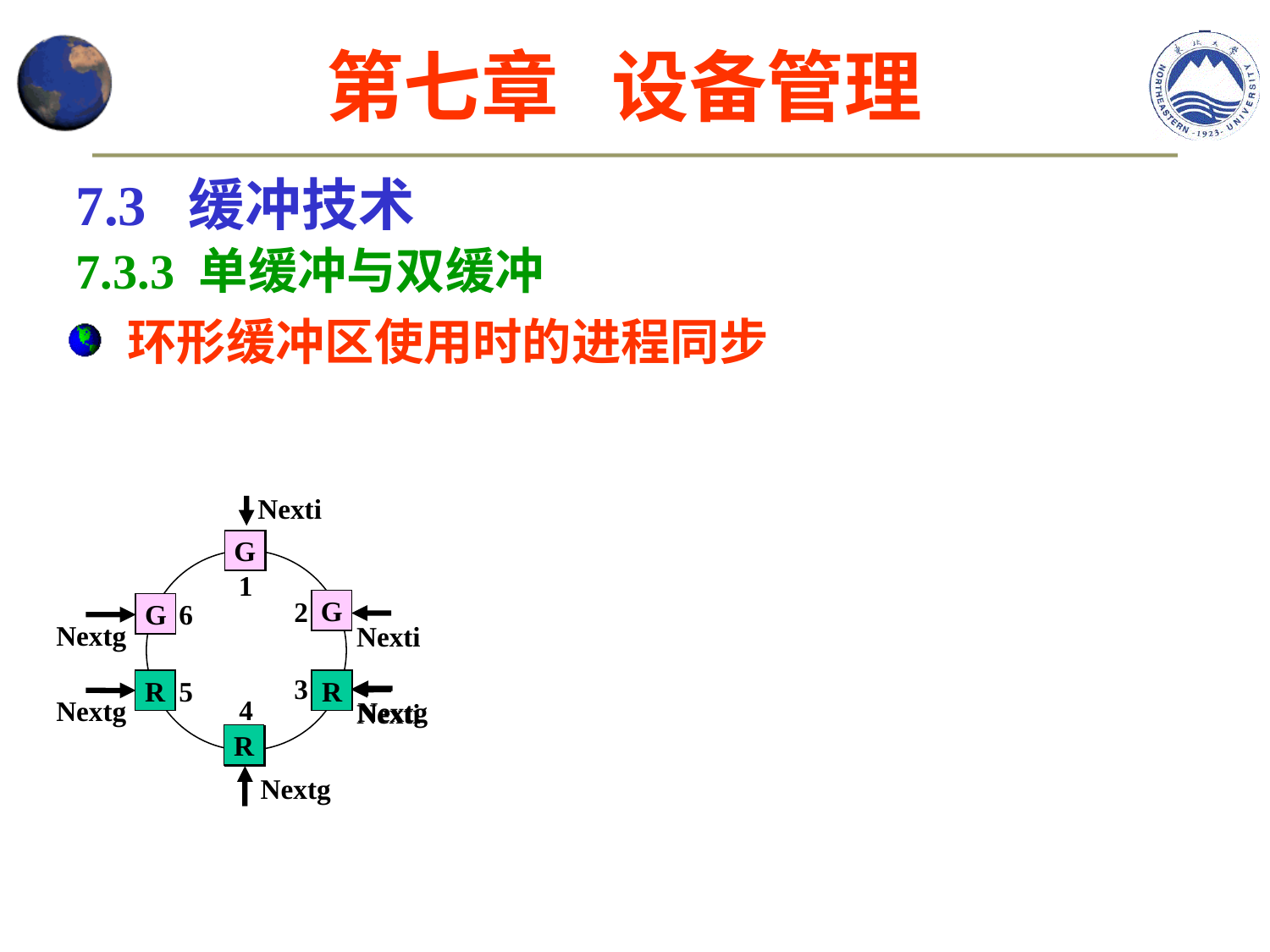

第七章   设备管理

7.3  缓冲技术
7.3.3 单缓冲与双缓冲
 环形缓冲区使用时的进程同步
Nexti

G
R

1
2
6
R
G
G
Nextg

Nexti

3
5
G
R
R
G
4
Nextg

Nextg

Nexti

R
G
Nextg